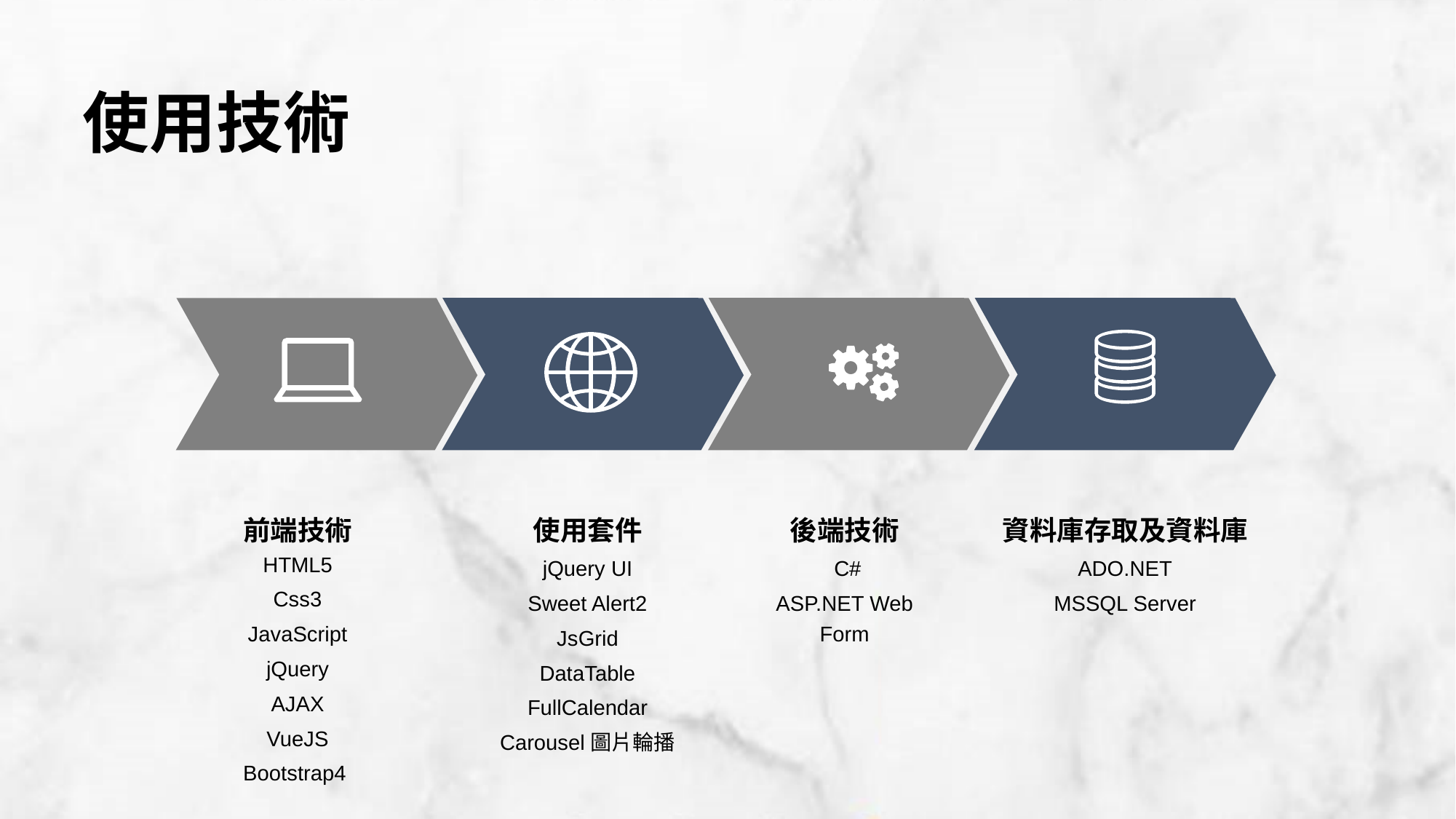

使用技術

前端技術
HTML5
Css3
JavaScript
jQuery
AJAX
VueJS
Bootstrap4

使用套件
jQuery UI
Sweet Alert2
JsGrid
DataTable
FullCalendar
Carousel圖片輪播
後端技術
 C#
ASP.NET Web Form

資料庫存取及資料庫
ADO.NET
MSSQL Server